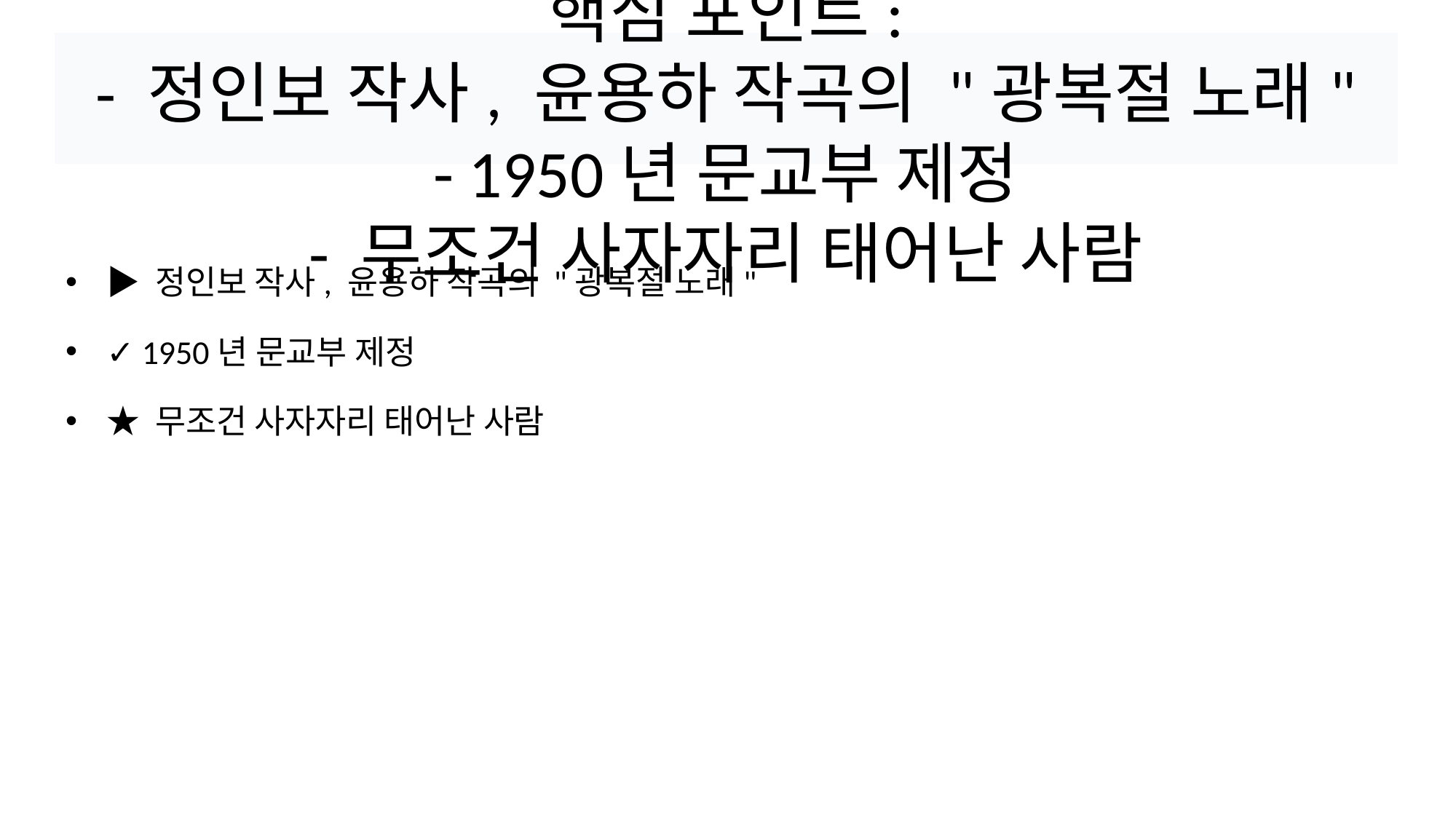

# 광복절 노래
핵심 포인트:
- 정인보 작사, 윤용하 작곡의 "광복절 노래"
- 1950년 문교부 제정
- 무조건 사자자리 태어난 사람

▶ 정인보 작사, 윤용하 작곡의 "광복절 노래"
✓ 1950년 문교부 제정
★ 무조건 사자자리 태어난 사람